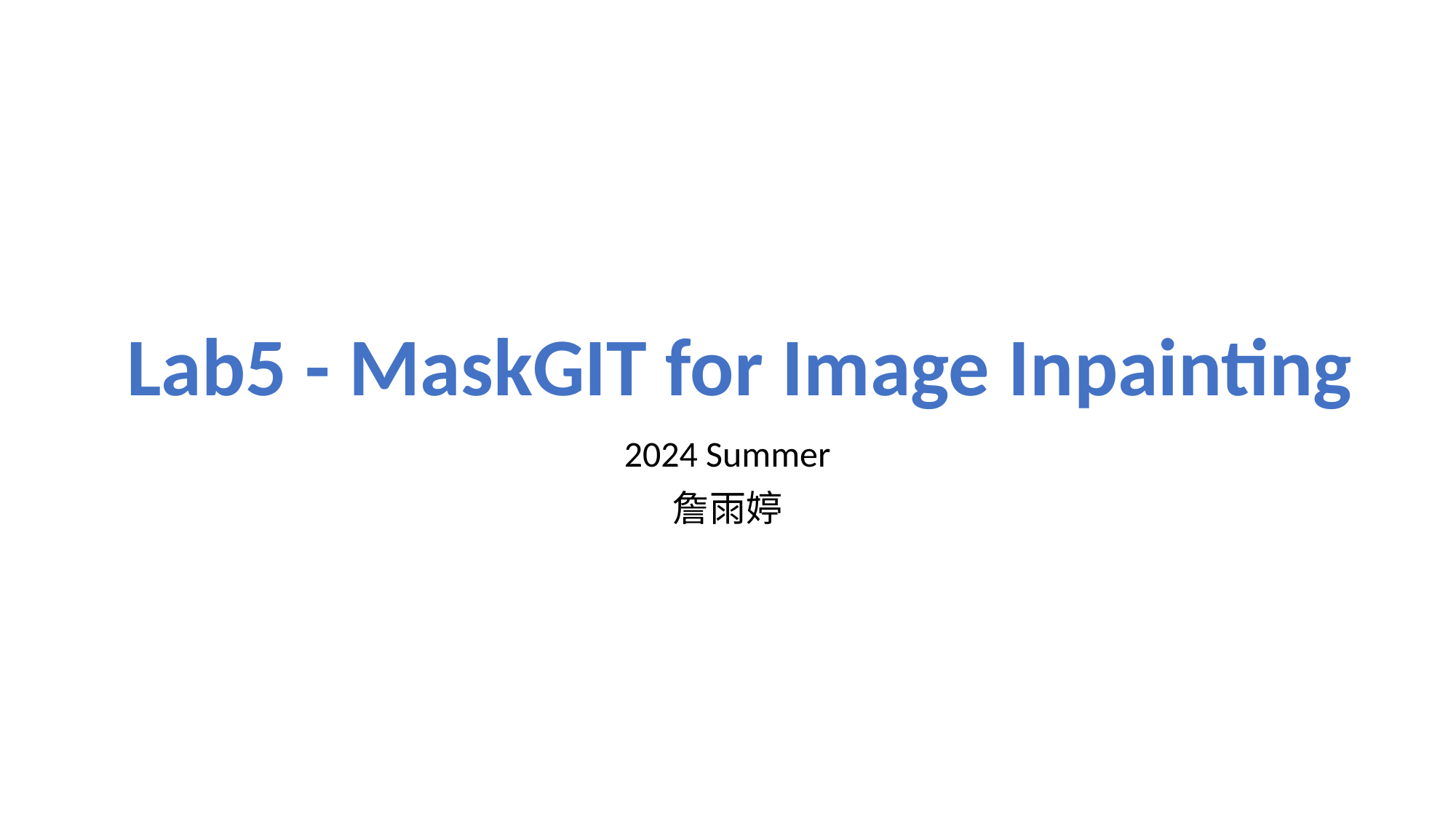

# Lab5 - MaskGIT for Image Inpainting
2024 Summer
詹雨婷